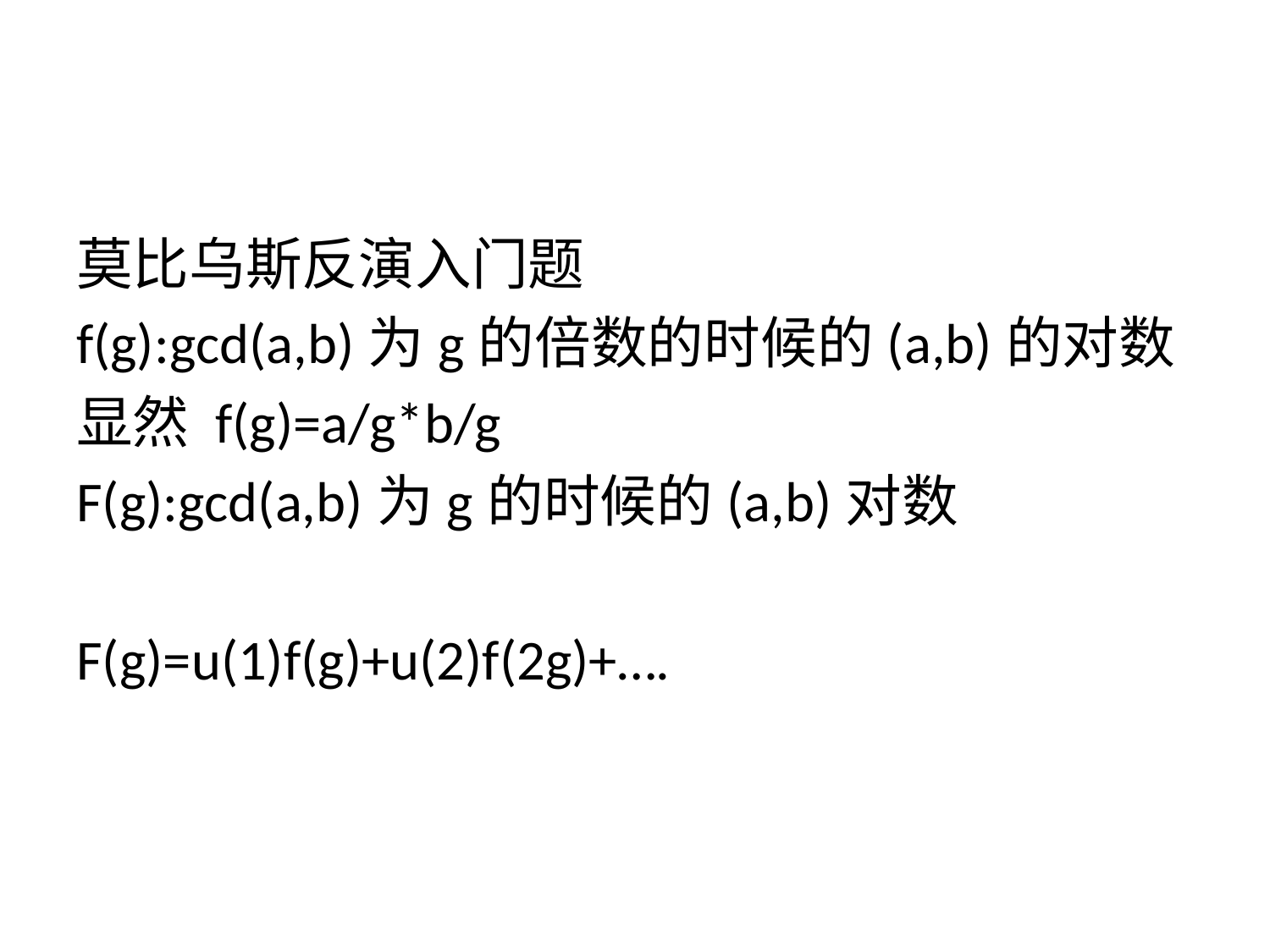

#
莫比乌斯反演入门题
f(g):gcd(a,b)为g的倍数的时候的(a,b)的对数
显然 f(g)=a/g*b/g
F(g):gcd(a,b)为g的时候的(a,b)对数

F(g)=u(1)f(g)+u(2)f(2g)+….